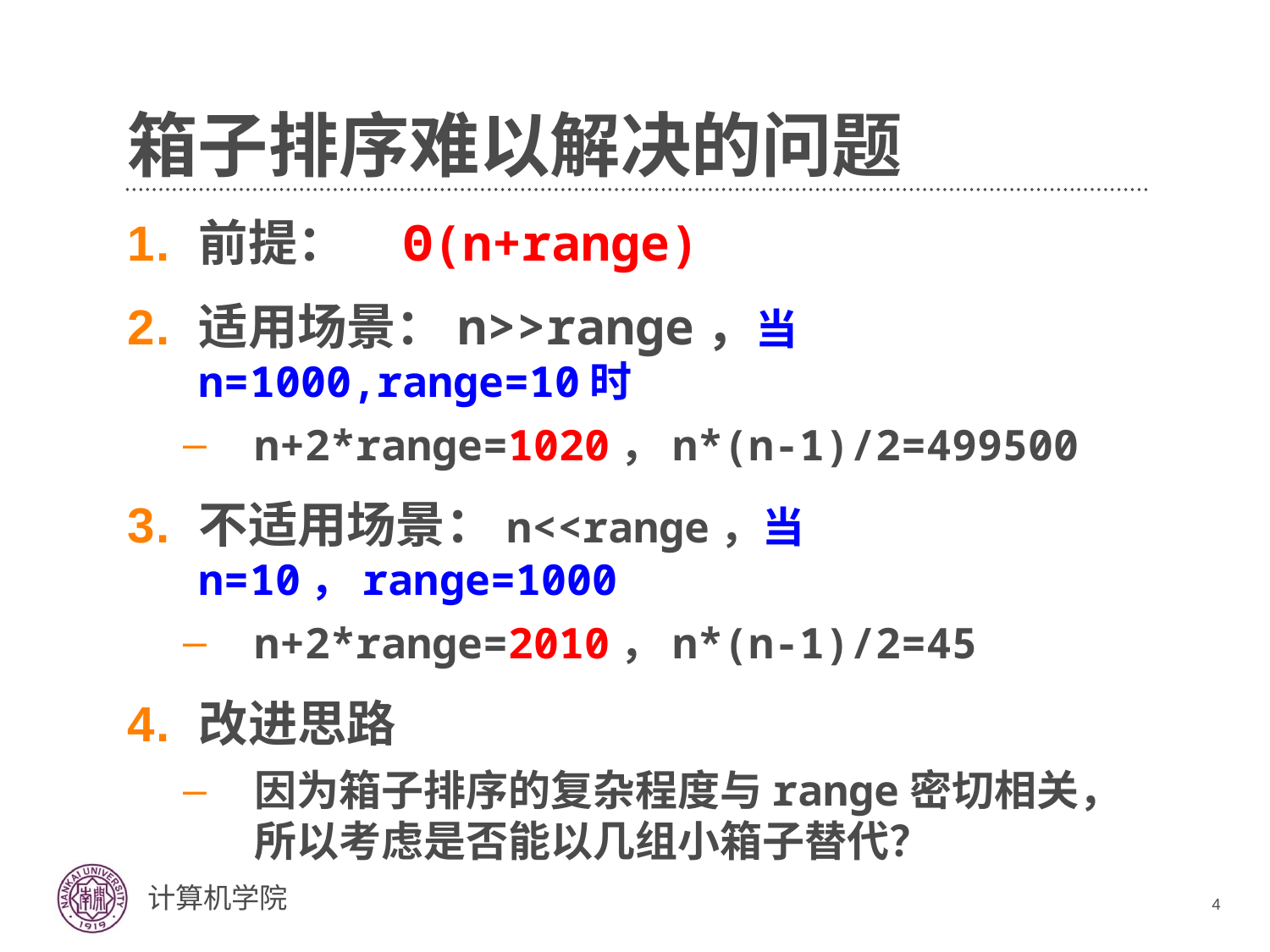

# 箱子排序难以解决的问题
前提：    Θ(n+range)
适用场景：n>>range，当n=1000,range=10时
n+2*range=1020，n*(n-1)/2=499500
不适用场景：n<<range，当n=10，range=1000
n+2*range=2010，n*(n-1)/2=45
改进思路
因为箱子排序的复杂程度与range密切相关，所以考虑是否能以几组小箱子替代？
4